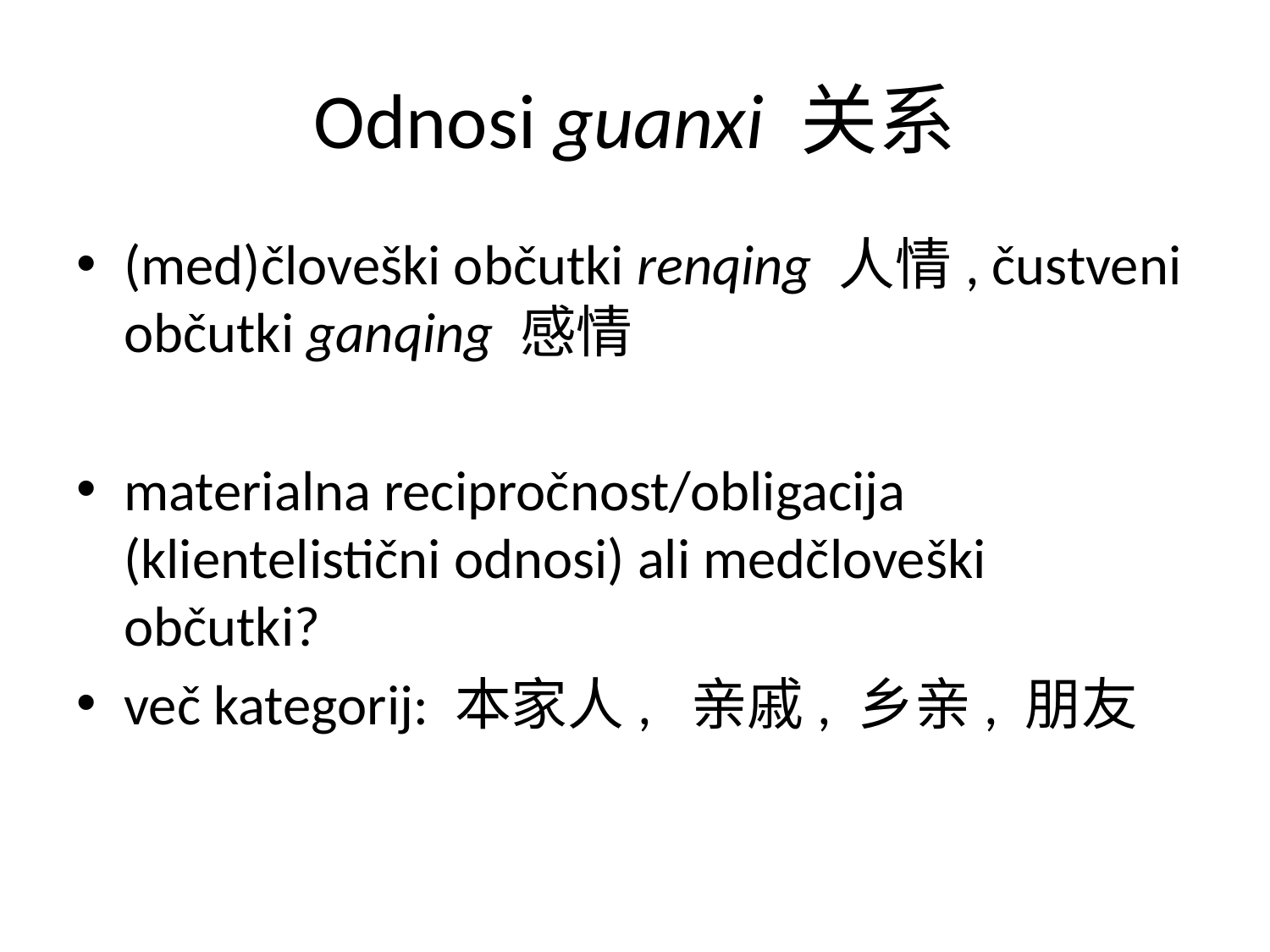

# Odnosi guanxi 关系
(med)človeški občutki renqing 人情, čustveni občutki ganqing 感情

materialna recipročnost/obligacija (klientelistični odnosi) ali medčloveški občutki?
več kategorij: 本家人,  亲戚, 乡亲, 朋友